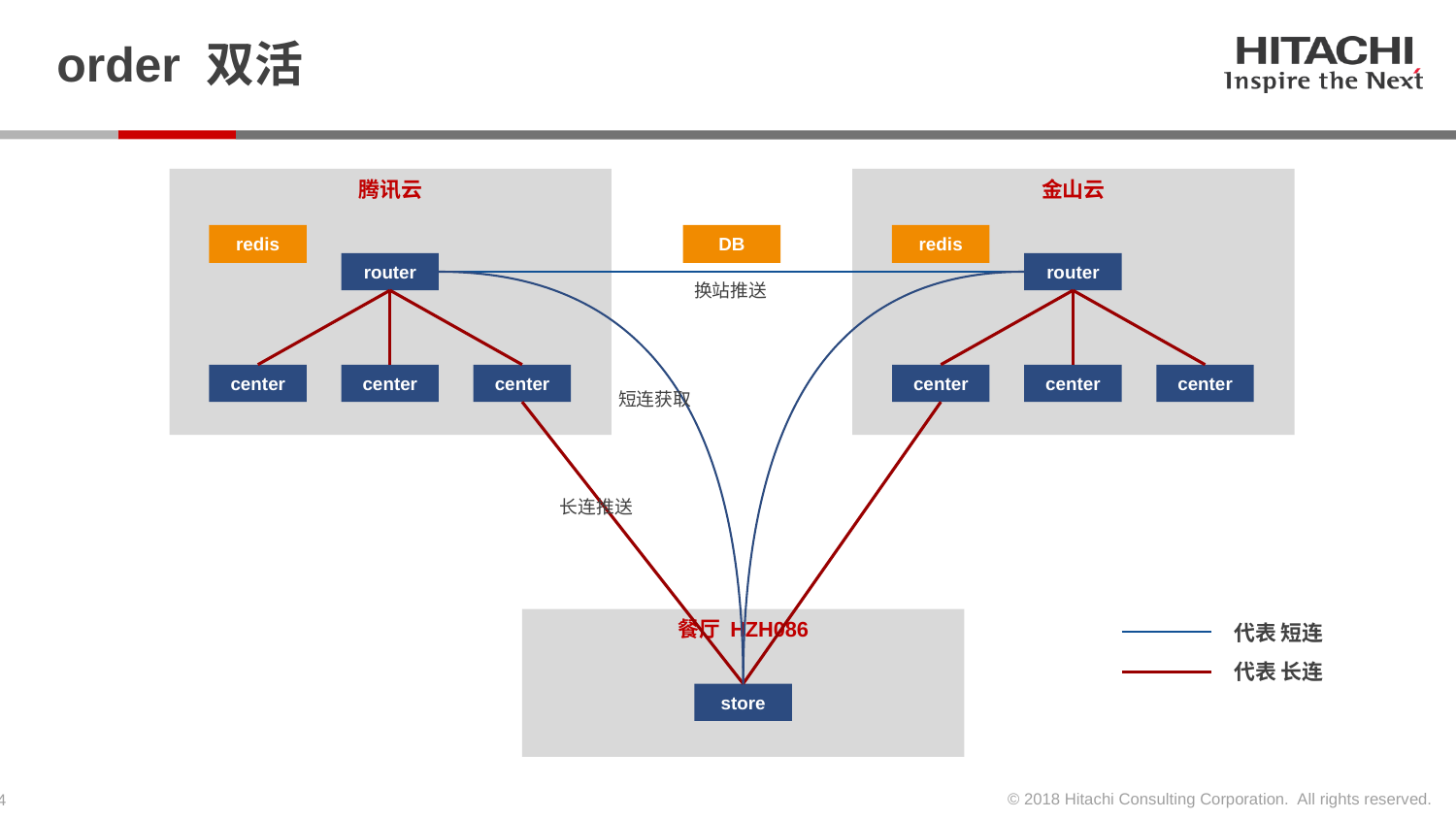

# order 双活
腾讯云
金山云
redis
DB
redis
router
router
换站推送
center
center
center
center
center
center
短连获取
长连推送
餐厅 HZH086
代表 短连
代表 长连
store